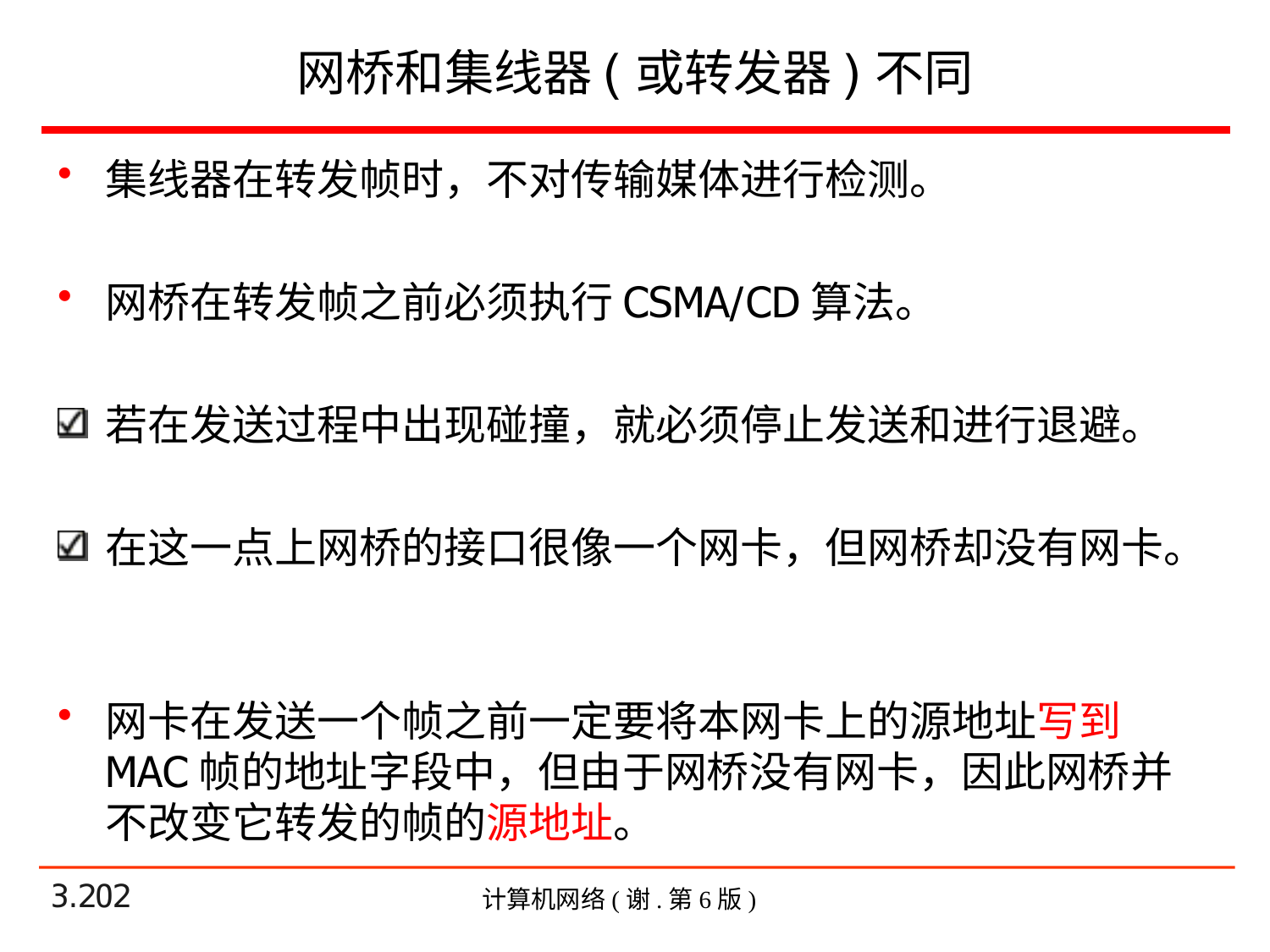

# 网桥和集线器(或转发器)不同
集线器在转发帧时，不对传输媒体进行检测。

网桥在转发帧之前必须执行CSMA/CD算法。

若在发送过程中出现碰撞，就必须停止发送和进行退避。

在这一点上网桥的接口很像一个网卡，但网桥却没有网卡。

网卡在发送一个帧之前一定要将本网卡上的源地址写到MAC帧的地址字段中，但由于网桥没有网卡，因此网桥并不改变它转发的帧的源地址。